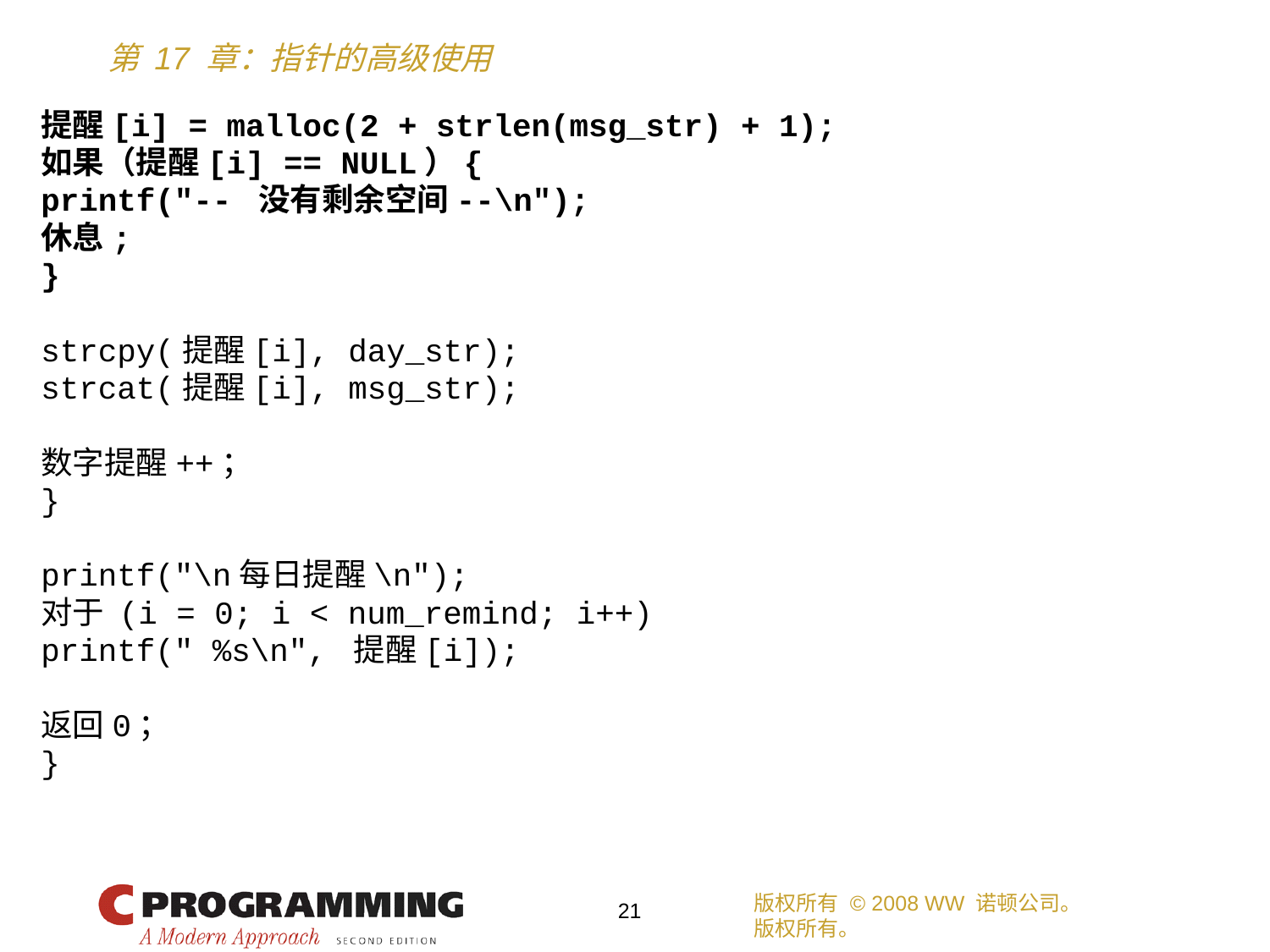

提醒[i] = malloc(2 + strlen(msg_str) + 1);
如果（提醒[i] == NULL）{
printf("-- 没有剩余空间--\n");
休息;
}

strcpy(提醒[i], day_str);
strcat(提醒[i], msg_str);

数字提醒++；
}

printf("\n每日提醒\n");
对于 (i = 0; i < num_remind; i++)
printf(" %s\n", 提醒[i]);

返回0；
}
版权所有 © 2008 WW 诺顿公司。
版权所有。
21